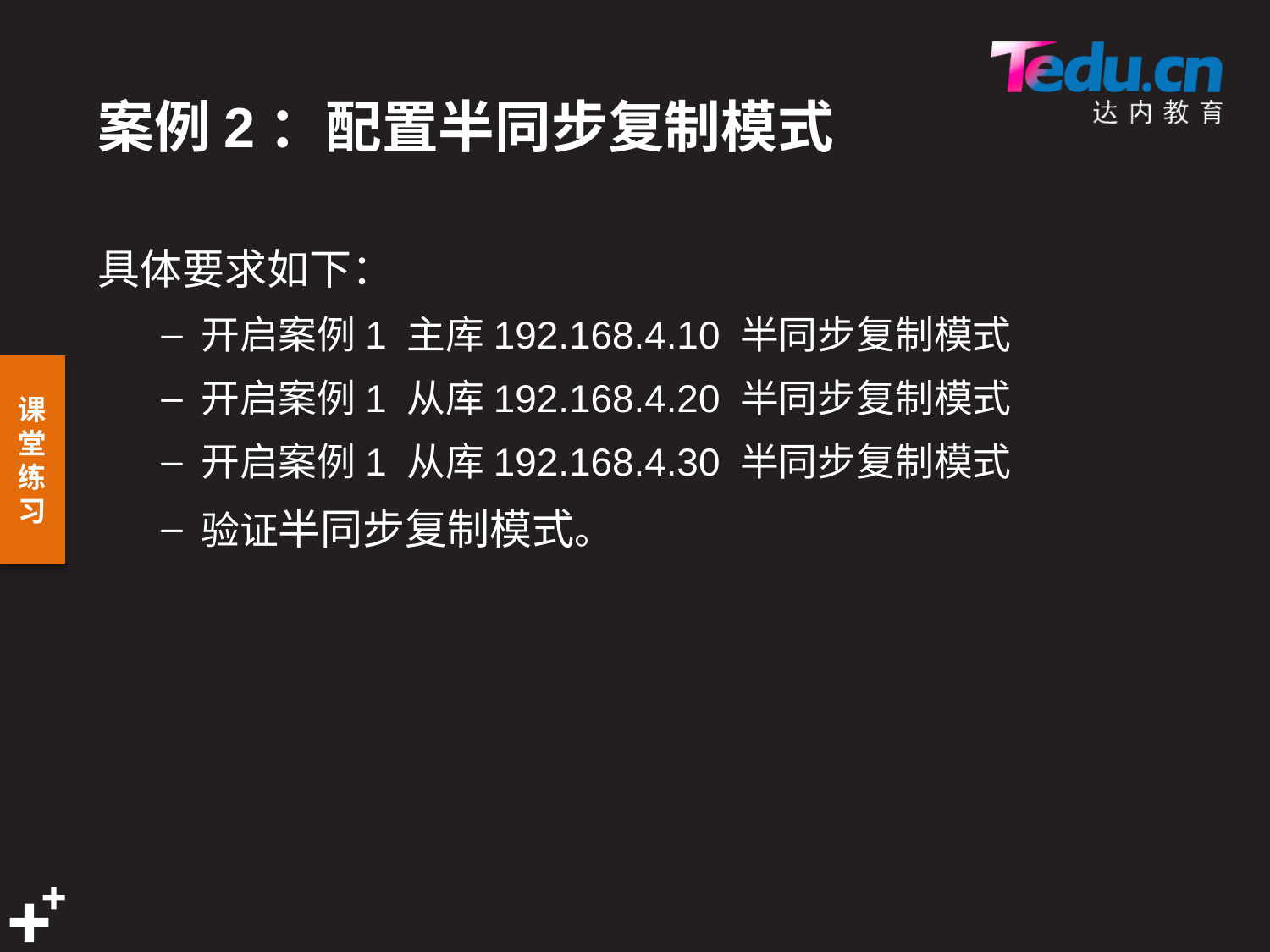

# 案例2：配置半同步复制模式
具体要求如下：
开启案例1 主库192.168.4.10 半同步复制模式
开启案例1 从库192.168.4.20 半同步复制模式
开启案例1 从库192.168.4.30 半同步复制模式
验证半同步复制模式。